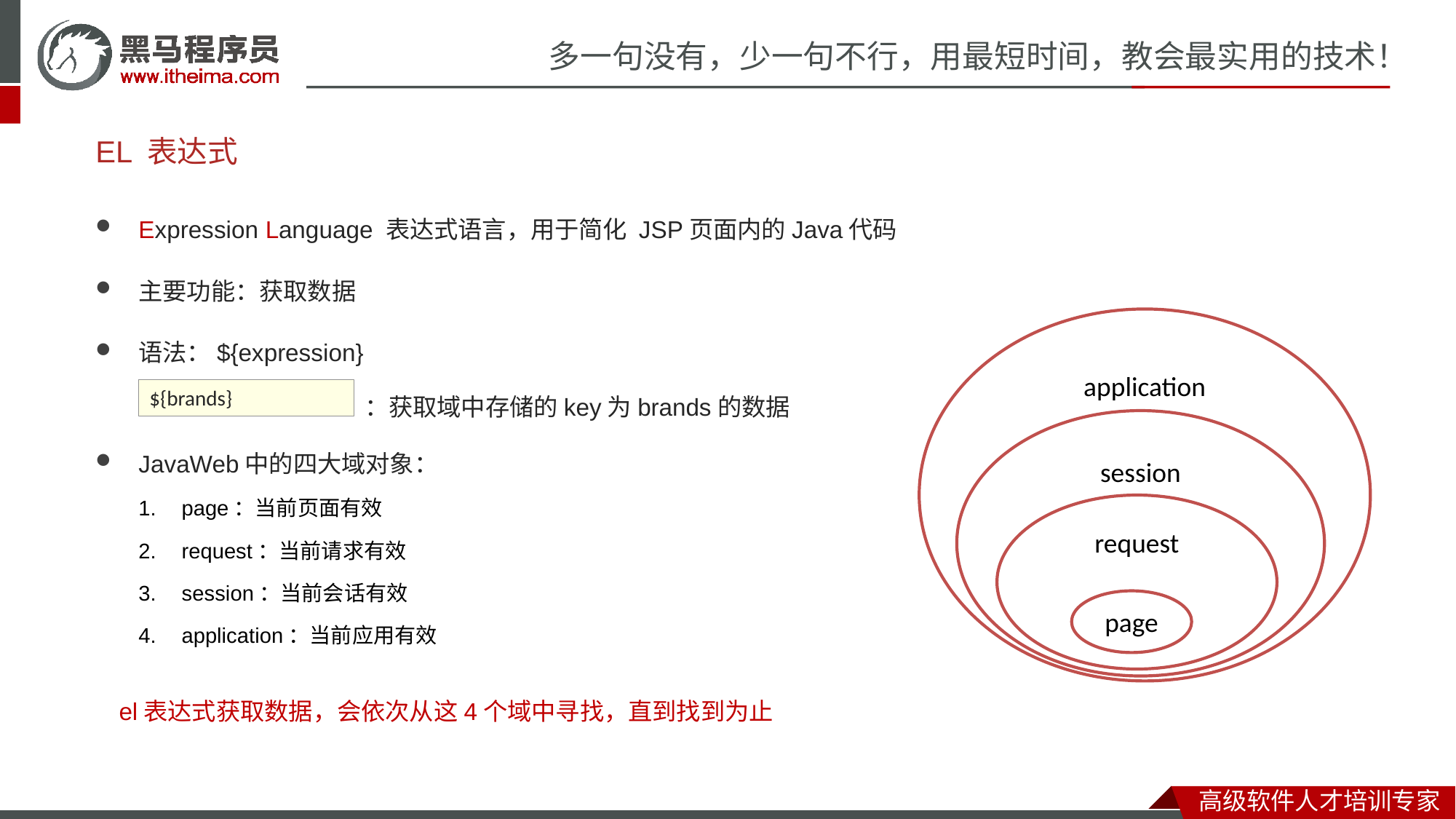

# EL 表达式
Expression Language 表达式语言，用于简化 JSP页面内的Java代码
主要功能：获取数据
application
语法：${expression}
：获取域中存储的key为brands的数据
${brands}
session
JavaWeb中的四大域对象：
page：当前页面有效
request：当前请求有效
session：当前会话有效
application：当前应用有效
request
page
el表达式获取数据，会依次从这4个域中寻找，直到找到为止